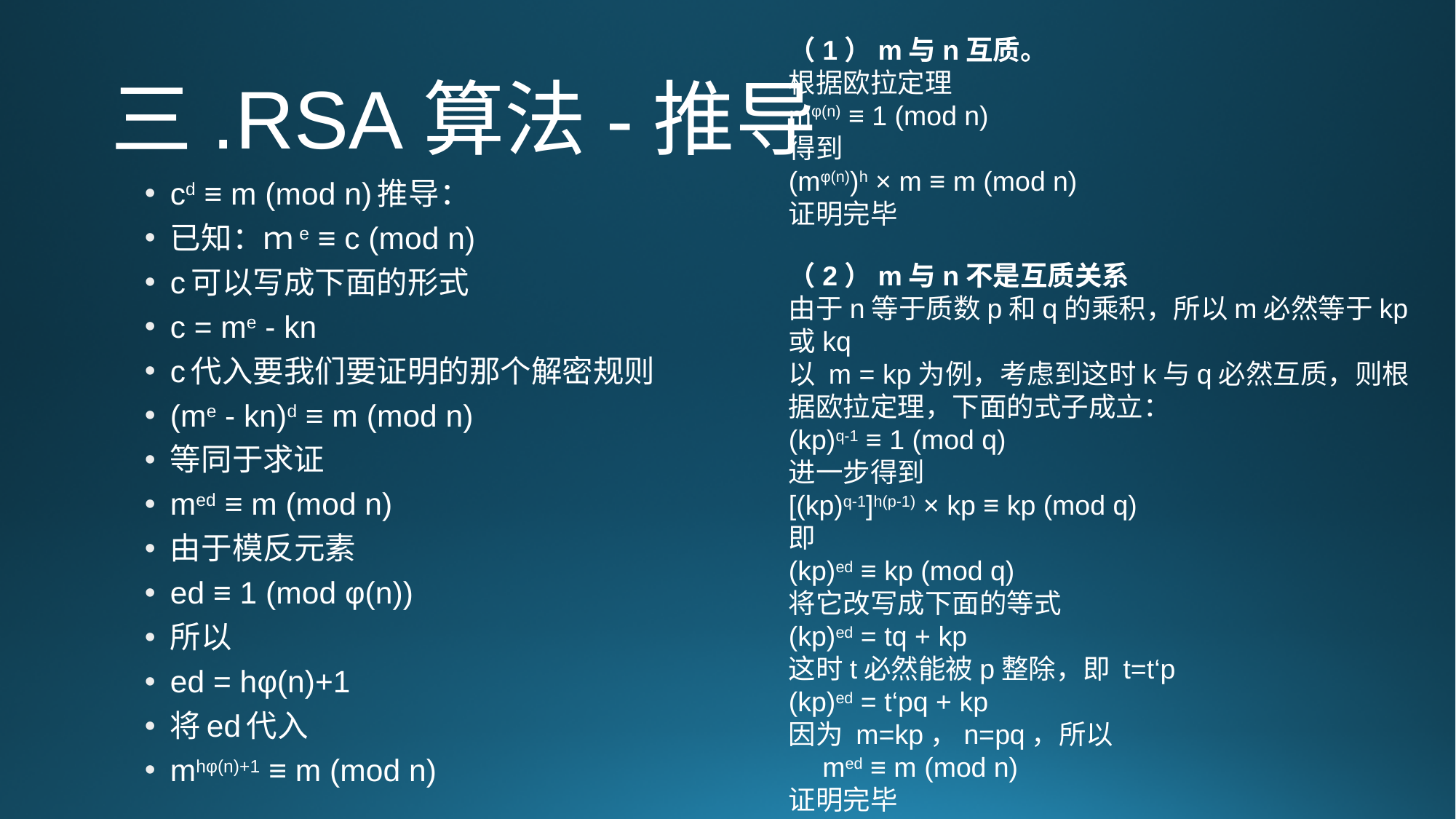

（1）m与n互质。
根据欧拉定理
mφ(n) ≡ 1 (mod n)
得到
(mφ(n))h × m ≡ m (mod n)
证明完毕
# 三.RSA算法-推导
cd ≡ m (mod n)推导：
已知：ｍe ≡ c (mod n)
c可以写成下面的形式
c = me - kn
c代入要我们要证明的那个解密规则
(me - kn)d ≡ m (mod n)
等同于求证
med ≡ m (mod n)
由于模反元素
ed ≡ 1 (mod φ(n))
所以
ed = hφ(n)+1
将ed代入
mhφ(n)+1 ≡ m (mod n)
（2）m与n不是互质关系
由于n等于质数p和q的乘积，所以m必然等于kp或kq
以 m = kp为例，考虑到这时k与q必然互质，则根据欧拉定理，下面的式子成立：
(kp)q-1 ≡ 1 (mod q)
进一步得到
[(kp)q-1]h(p-1) × kp ≡ kp (mod q)
即
(kp)ed ≡ kp (mod q)
将它改写成下面的等式
(kp)ed = tq + kp
这时t必然能被p整除，即 t=t‘p
(kp)ed = t‘pq + kp
因为 m=kp，n=pq，所以
　med ≡ m (mod n)
证明完毕